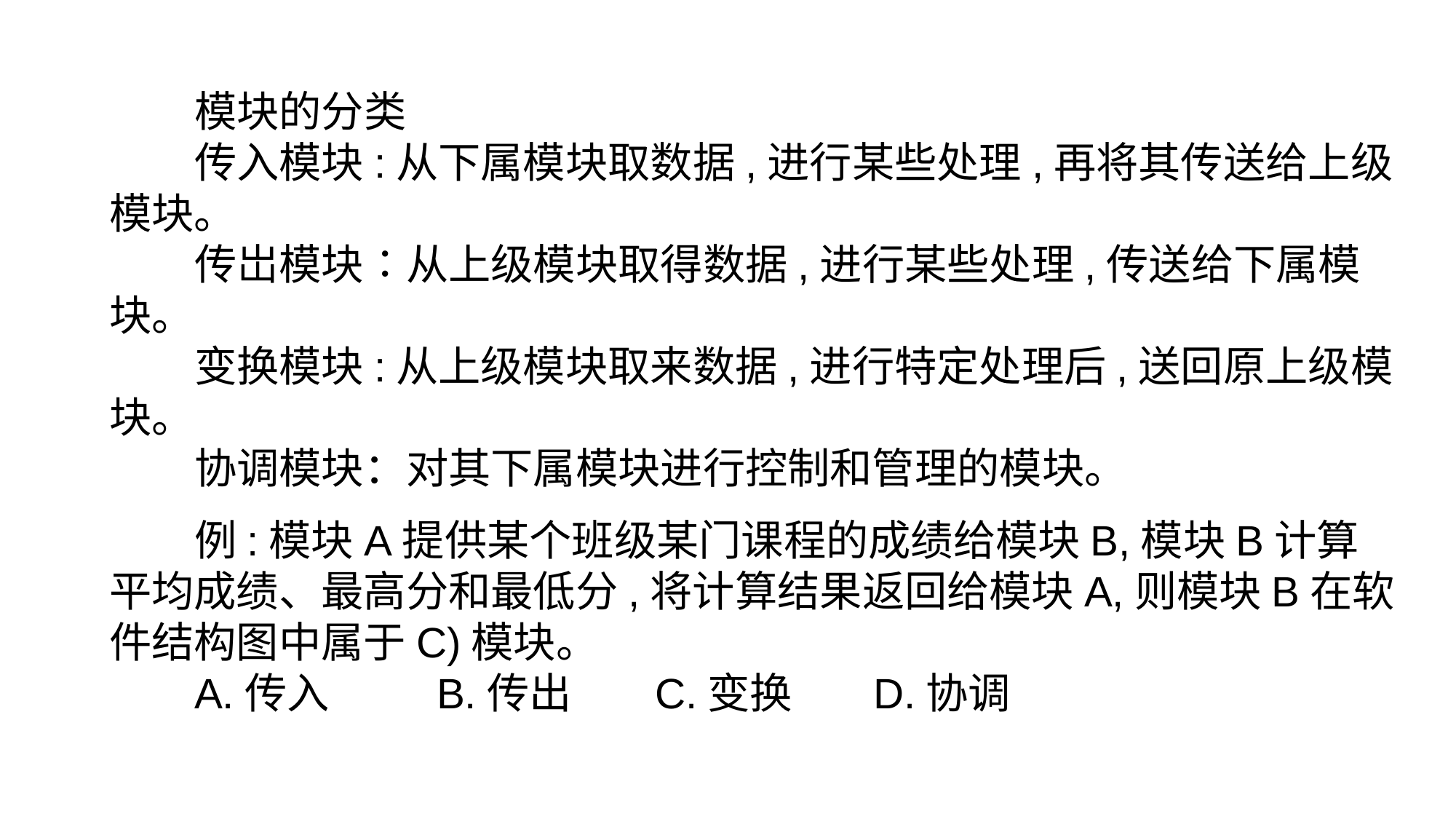

模块的分类
传入模块:从下属模块取数据,进行某些处理,再将其传送给上级模块。
传岀模块∶从上级模块取得数据,进行某些处理,传送给下属模块。
变换模块:从上级模块取来数据,进行特定处理后,送回原上级模块。
协调模块：对其下属模块进行控制和管理的模块。
例:模块A提供某个班级某门课程的成绩给模块B,模块B计算平均成绩、最高分和最低分,将计算结果返回给模块A,则模块B在软件结构图中属于C)模块。
A.传入	B.传出	C.变换	D.协调